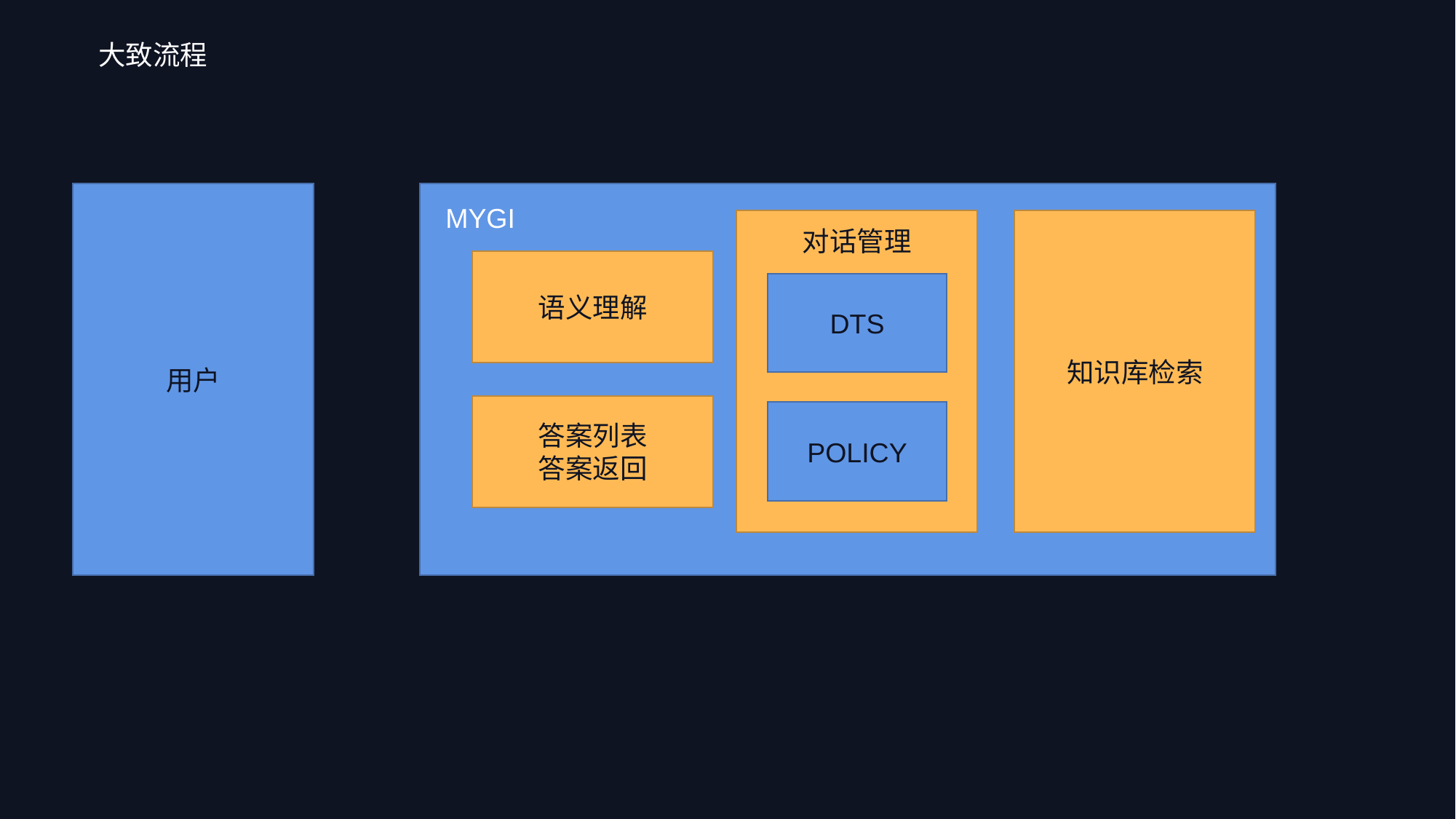

大致流程
用户

MYGI
对话管理

知识库检索
语义理解
DTS
答案列表
答案返回
POLICY